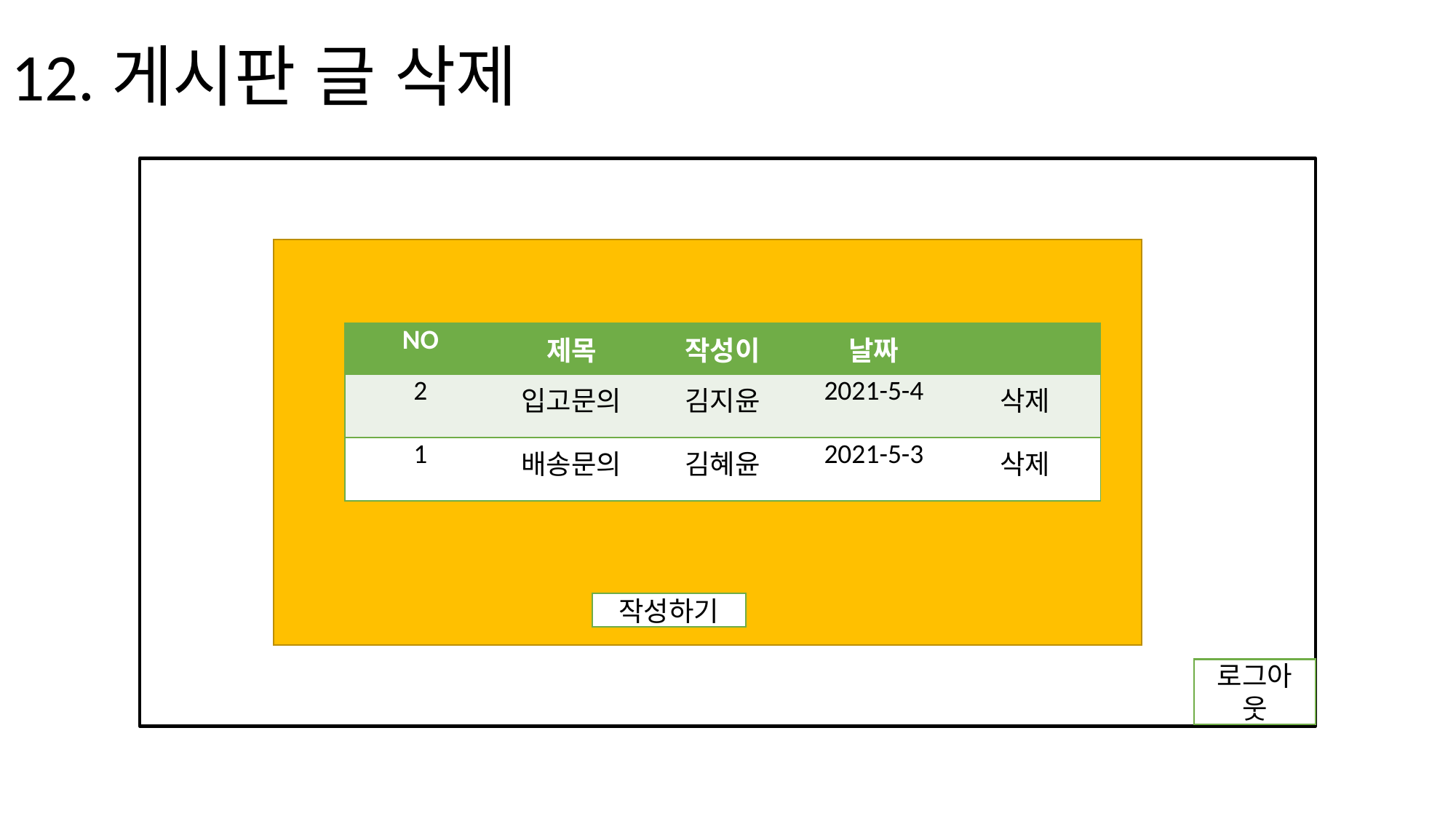

# 12.게시판 글 삭제

| NO | 제목 | 작성이 | 날짜 |  |
| --- | --- | --- | --- | --- |
| 2 | 입고문의 | 김지윤 | 2021-5-4 | 삭제 |
| 1 | 배송문의 | 김혜윤 | 2021-5-3 | 삭제 |
작성하기
로그아웃